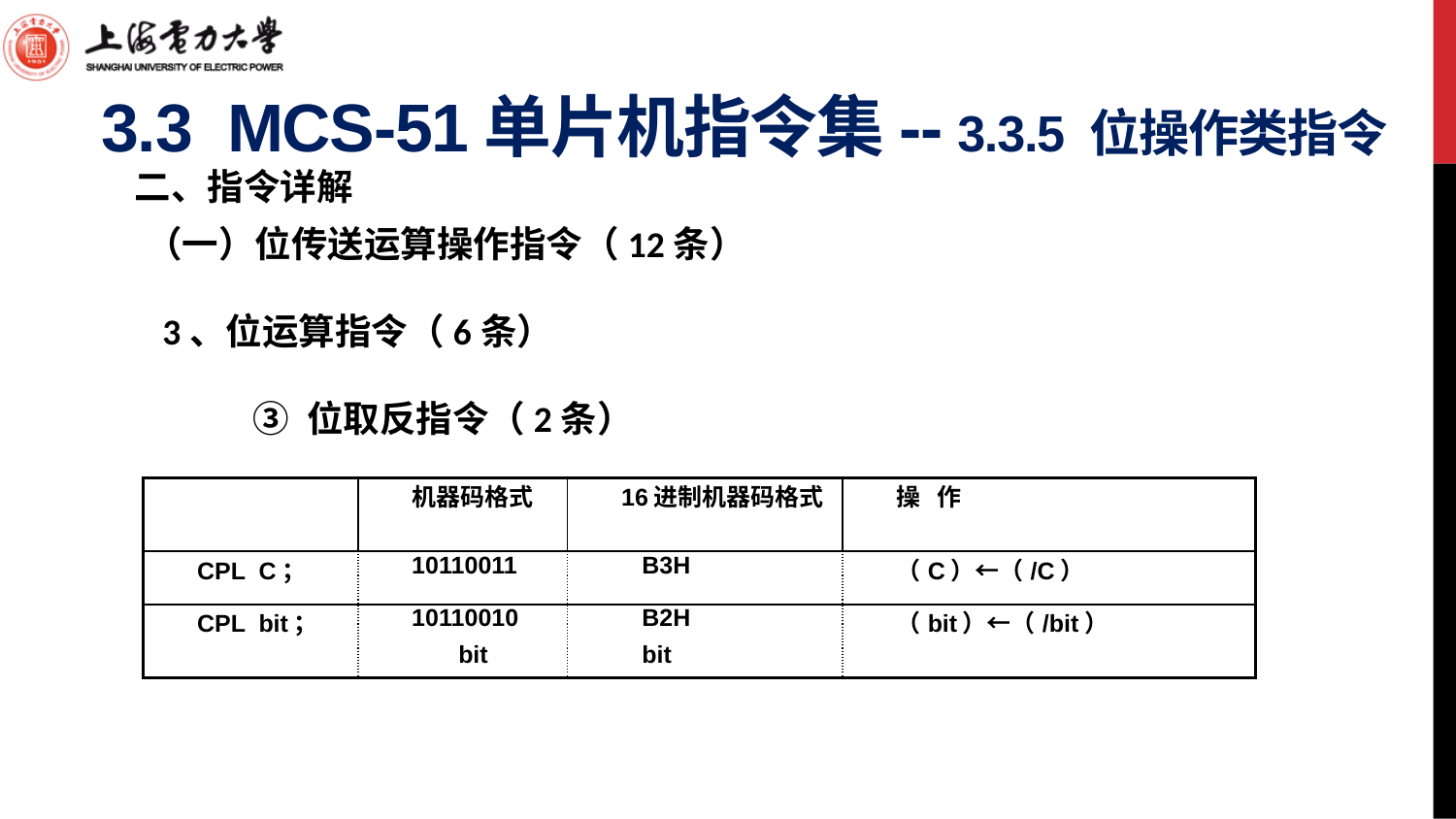

# 3.3  MCS-51单片机指令集-- 3.3.5 位操作类指令
二、指令详解

（一）位传送运算操作指令（12条）

  3、位运算指令（6条）

             ③ 位取反指令（2条）
|  | 机器码格式 | 16进制机器码格式 | 操 作 |
| --- | --- | --- | --- |
| CPL C； | 10110011 | B3H | （C）←（/C） |
| CPL bit； | 10110010 | B2H | （bit）←（/bit） |
|  | bit | bit |  |